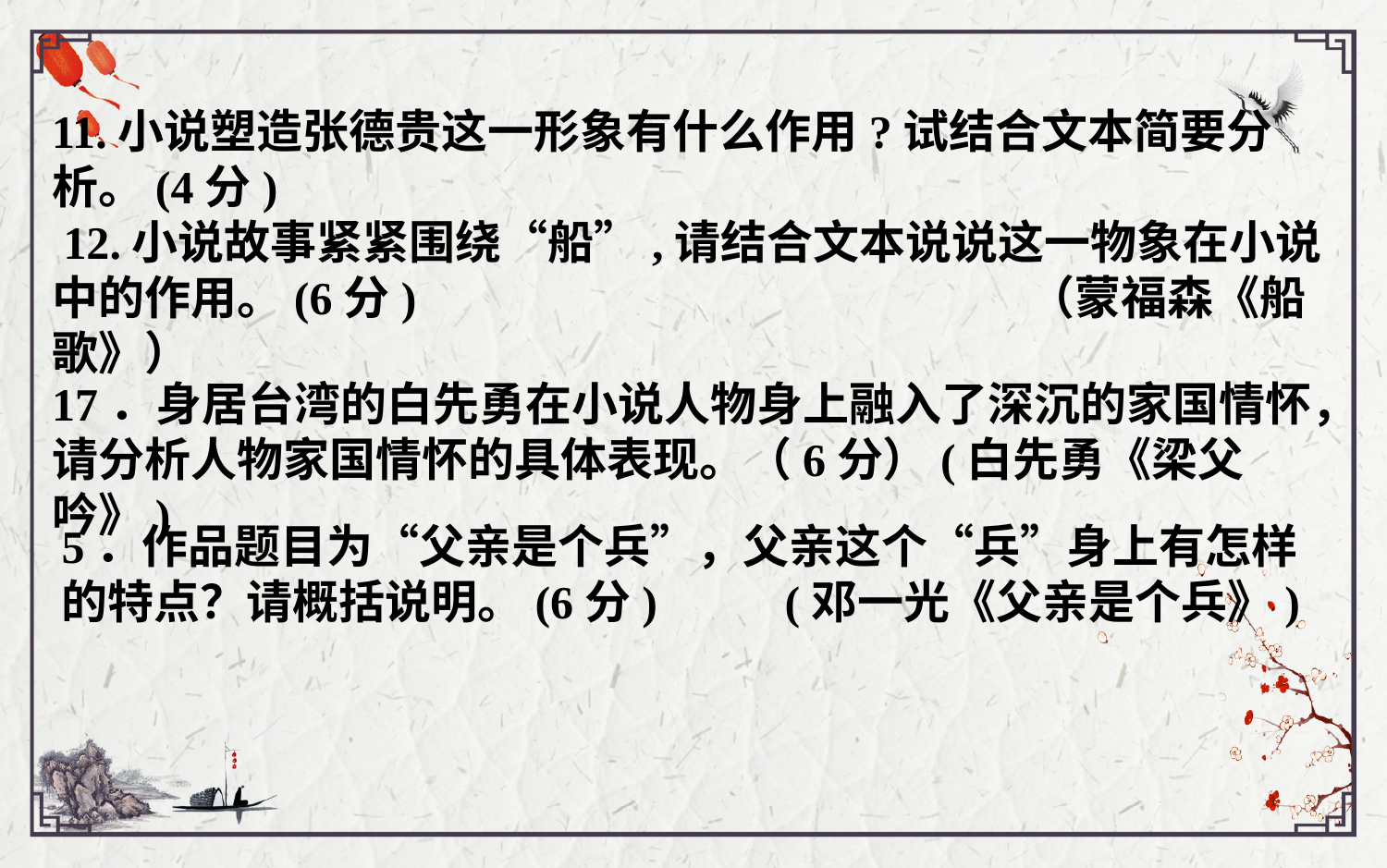

11.小说塑造张德贵这一形象有什么作用?试结合文本简要分析。(4分) 12.小说故事紧紧围绕“船”,请结合文本说说这一物象在小说中的作用。(6分)                                                    （蒙福森《船歌》）
17．身居台湾的白先勇在小说人物身上融入了深沉的家国情怀，请分析人物家国情怀的具体表现。（6分）(白先勇《梁父吟》)
5．作品题目为“父亲是个兵”，父亲这个“兵”身上有怎样的特点？请概括说明。(6分)           (邓一光《父亲是个兵》)